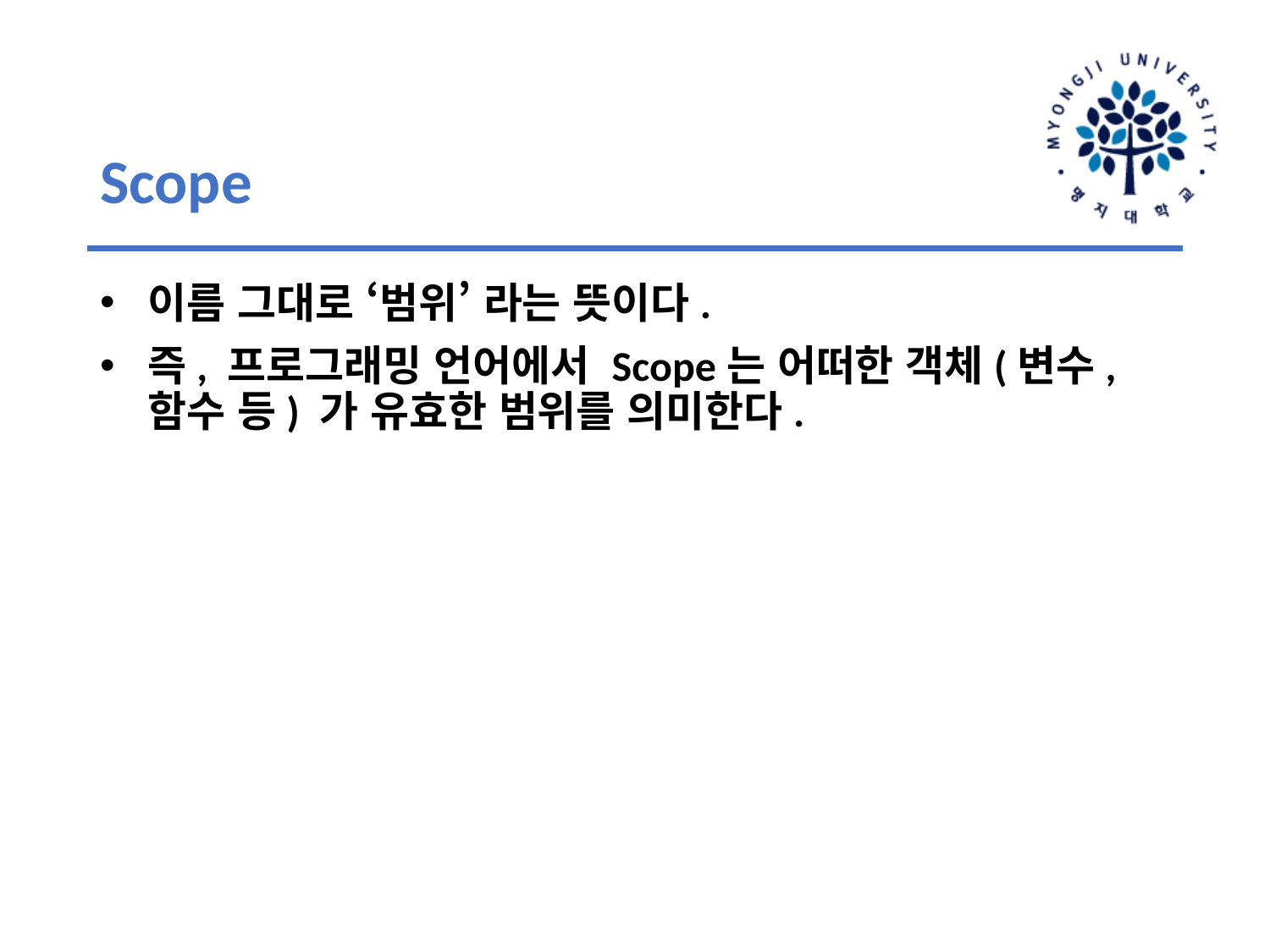

# Scope
이름 그대로 ‘범위’ 라는 뜻이다.
즉, 프로그래밍 언어에서 Scope는 어떠한 객체(변수, 함수 등) 가 유효한 범위를 의미한다.